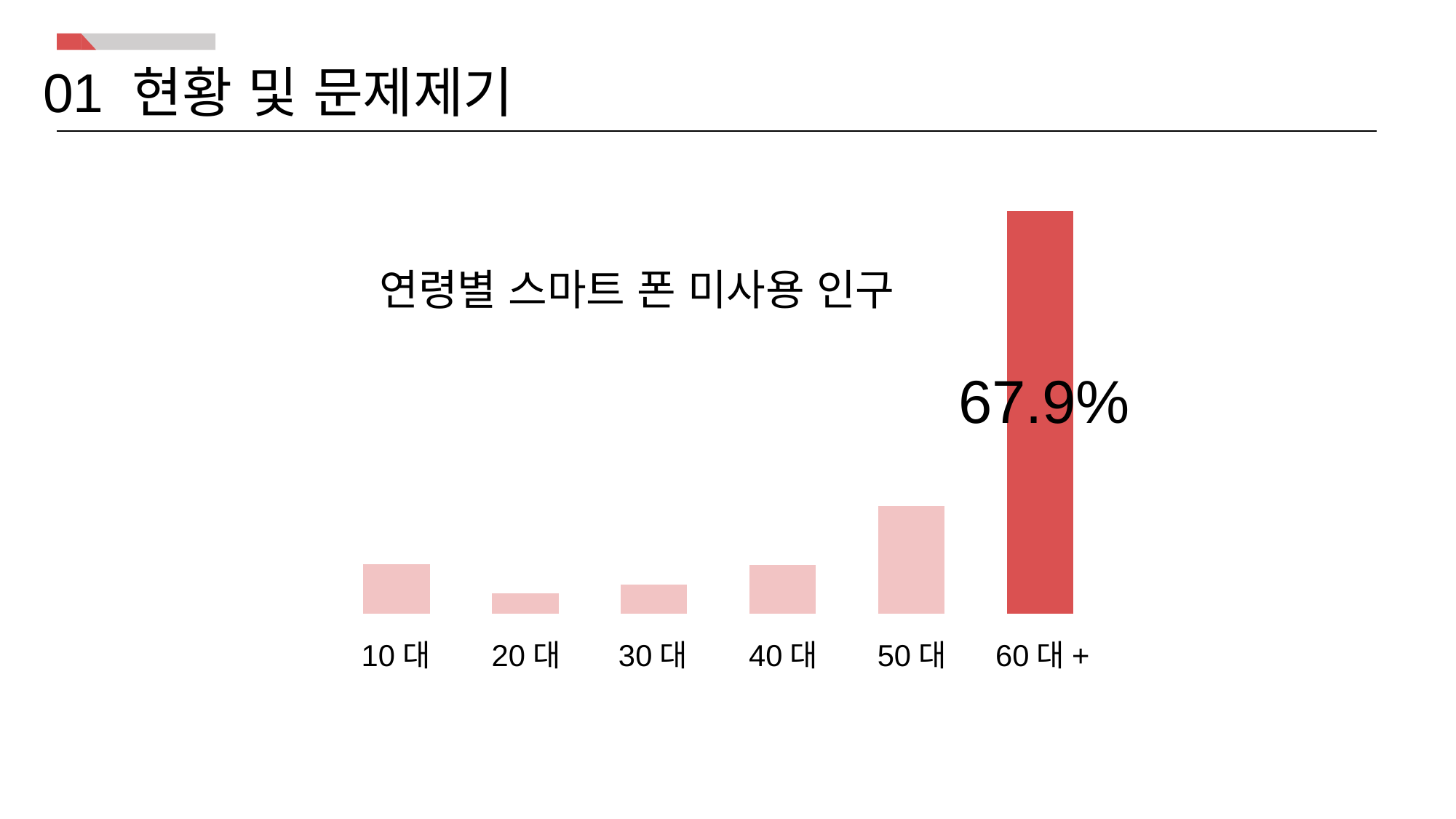

01 현황 및 문제제기

### Chart

| Category |  |
|---|---|
연령별 스마트 폰 미사용 인구
10대
20대
30대
40대
50대
60대+
67.9%